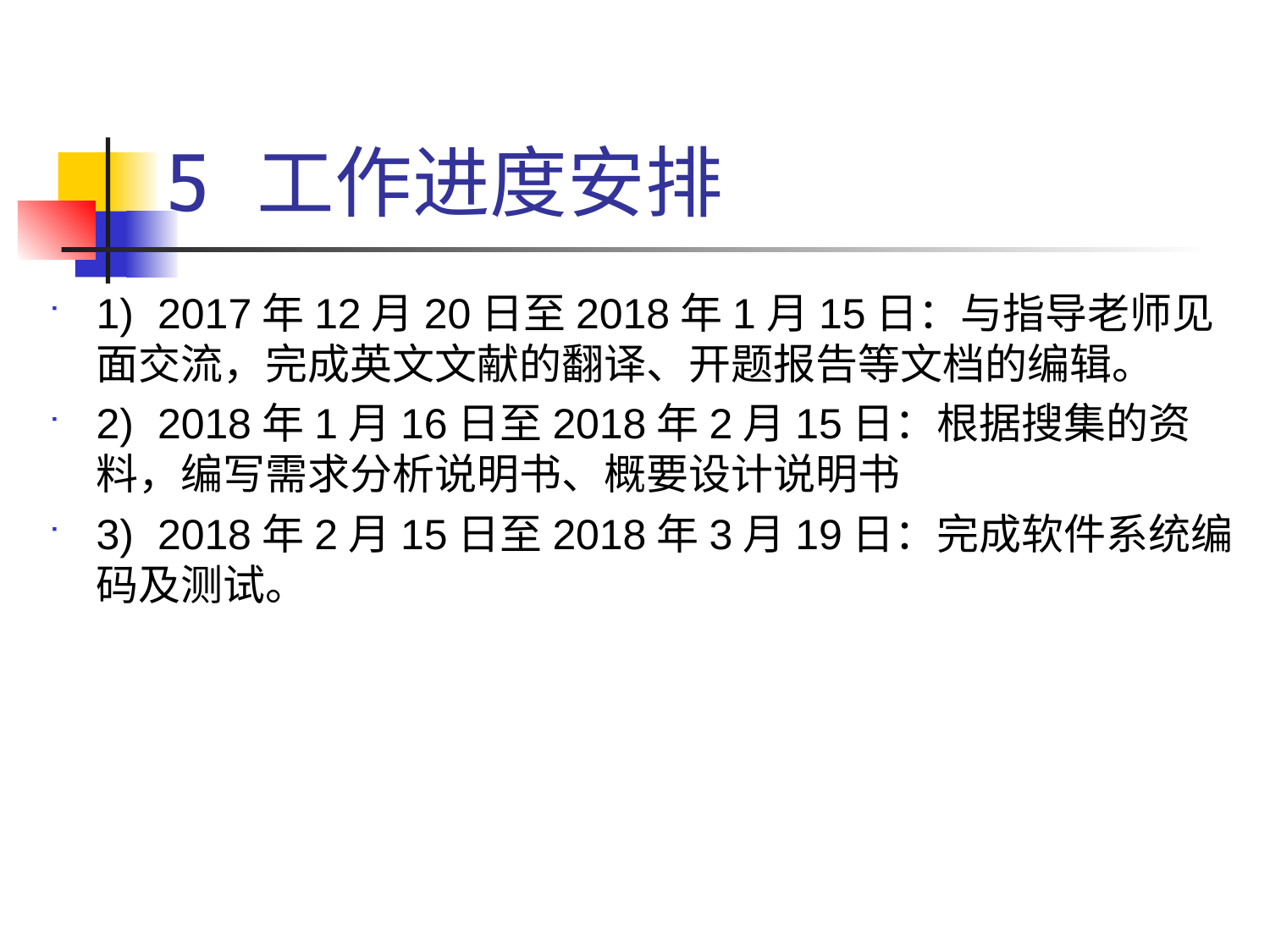

5 工作进度安排
1)  2017年12月20日至2018年1月15日：与指导老师见面交流，完成英文文献的翻译、开题报告等文档的编辑。
2)  2018年1月16日至2018年2月15日：根据搜集的资料，编写需求分析说明书、概要设计说明书
3)  2018年2月15日至2018年3月19日：完成软件系统编码及测试。